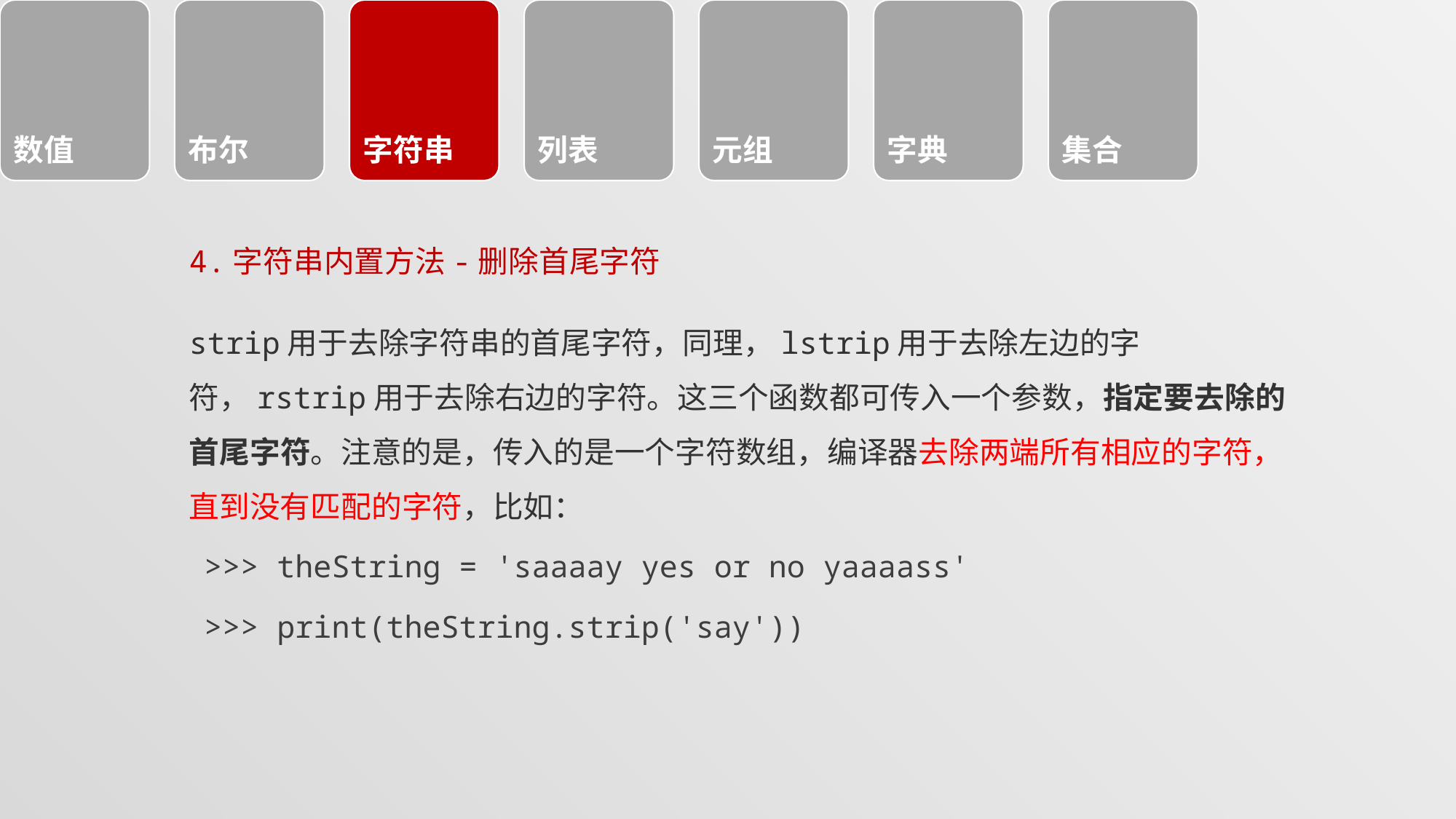

#
4.字符串内置方法-删除首尾字符
strip用于去除字符串的首尾字符，同理，lstrip用于去除左边的字符，rstrip用于去除右边的字符。这三个函数都可传入一个参数，指定要去除的首尾字符。注意的是，传入的是一个字符数组，编译器去除两端所有相应的字符，直到没有匹配的字符，比如：
>>> theString = 'saaaay yes or no yaaaass'
>>> print(theString.strip('say'))